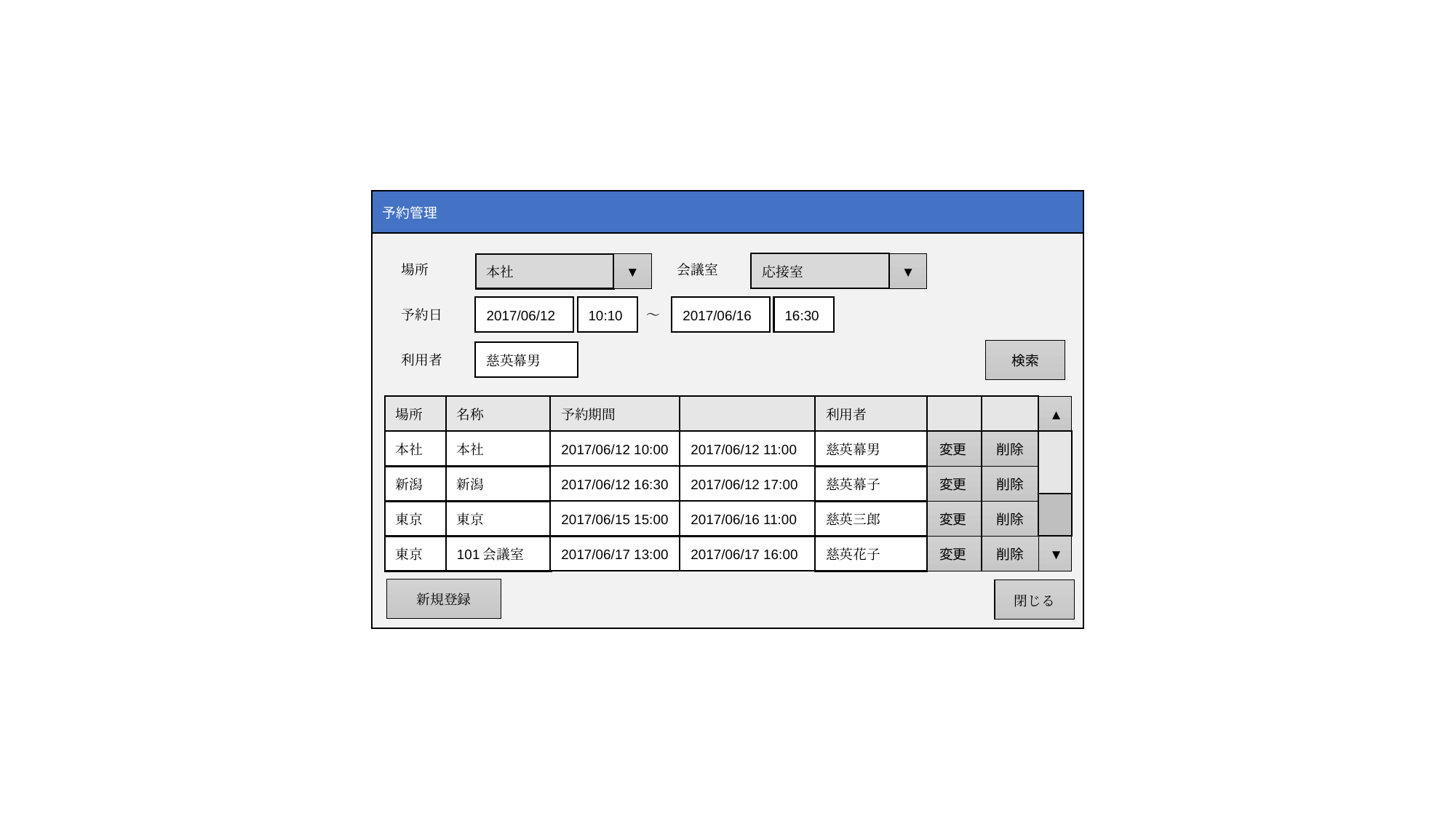

予約管理

会議室
場所
応接室
▼
本社
▼
予約日
～
2017/06/12
10:10
2017/06/16
16:30
利用者
検索
慈英幕男
場所
名称
予約期間

利用者

▲
本社
本社
2017/06/12 10:00
2017/06/12 11:00
慈英幕男
変更
削除

2017/06/12 16:30
2017/06/12 17:00
新潟
新潟
慈英幕子
変更
削除
2017/06/15 15:00
2017/06/16 11:00
東京
東京
慈英三郎
変更
削除
2017/06/17 13:00
2017/06/17 16:00
東京
101会議室
慈英花子
変更
削除
▼
新規登録
閉じる